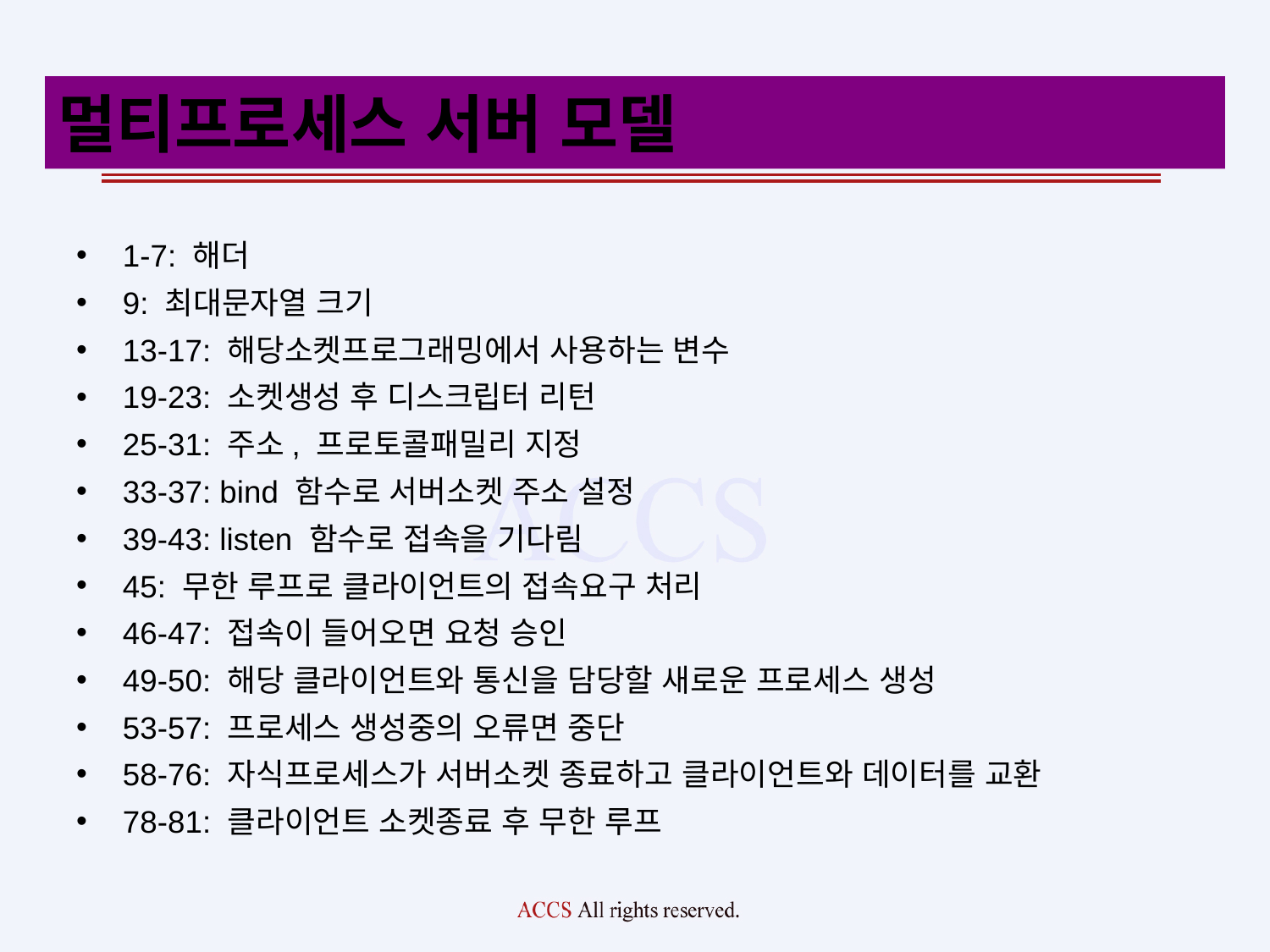

# 멀티프로세스 서버 모델
1-7: 해더
9: 최대문자열 크기
13-17: 해당소켓프로그래밍에서 사용하는 변수
19-23: 소켓생성 후 디스크립터 리턴
25-31: 주소, 프로토콜패밀리 지정
33-37: bind 함수로 서버소켓 주소 설정
39-43: listen 함수로 접속을 기다림
45: 무한 루프로 클라이언트의 접속요구 처리
46-47: 접속이 들어오면 요청 승인
49-50: 해당 클라이언트와 통신을 담당할 새로운 프로세스 생성
53-57: 프로세스 생성중의 오류면 중단
58-76: 자식프로세스가 서버소켓 종료하고 클라이언트와 데이터를 교환
78-81: 클라이언트 소켓종료 후 무한 루프